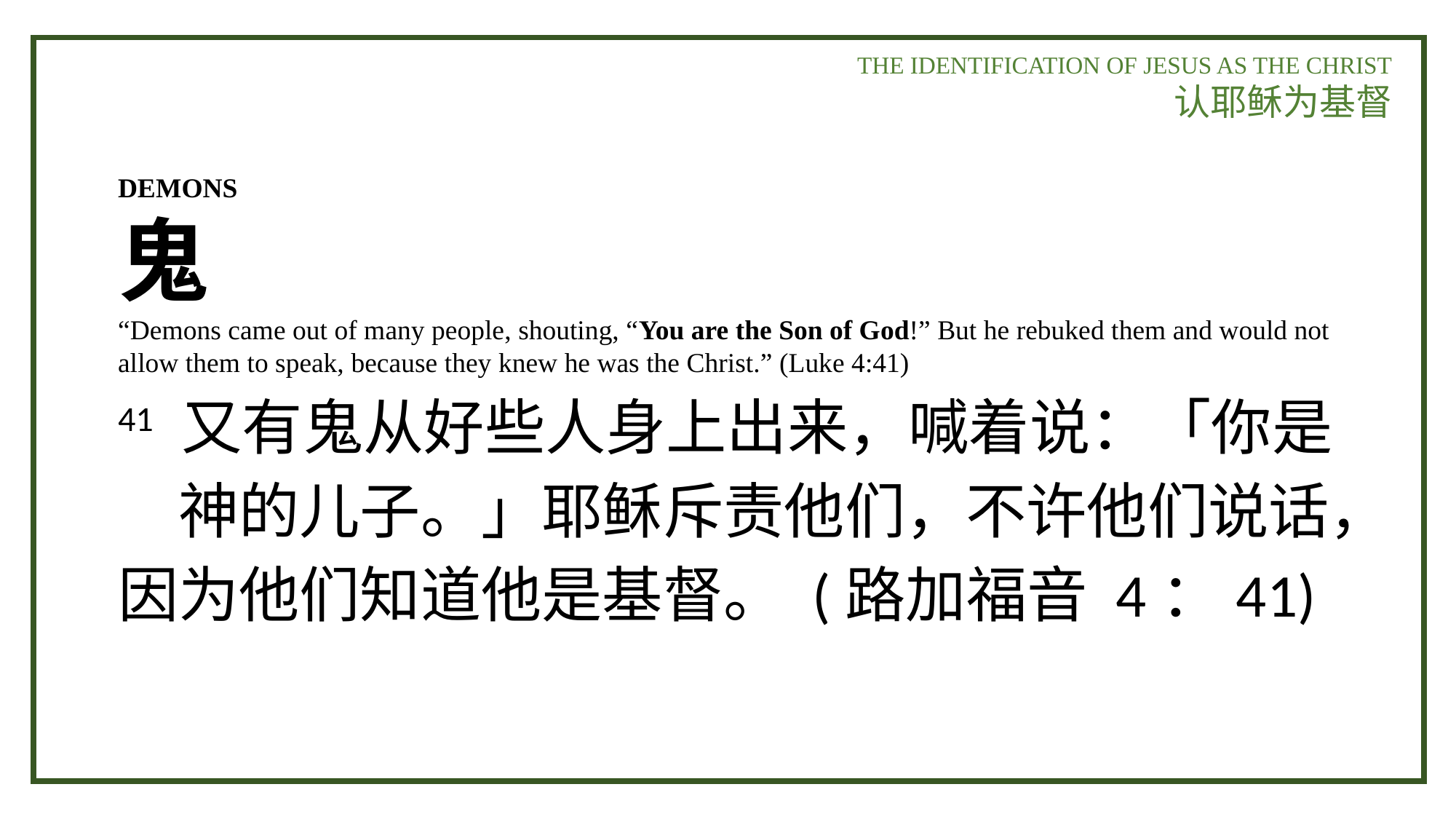

THE IDENTIFICATION OF JESUS AS THE CHRIST
认耶稣为基督
DEMONS
鬼
“Demons came out of many people, shouting, “You are the Son of God!” But he rebuked them and would not allow them to speak, because they knew he was the Christ.” (Luke 4:41)
41 又有鬼从好些人身上出来，喊着说：「你是　神的儿子。」耶稣斥责他们，不许他们说话，因为他们知道他是基督。 (路加福音 4：41)